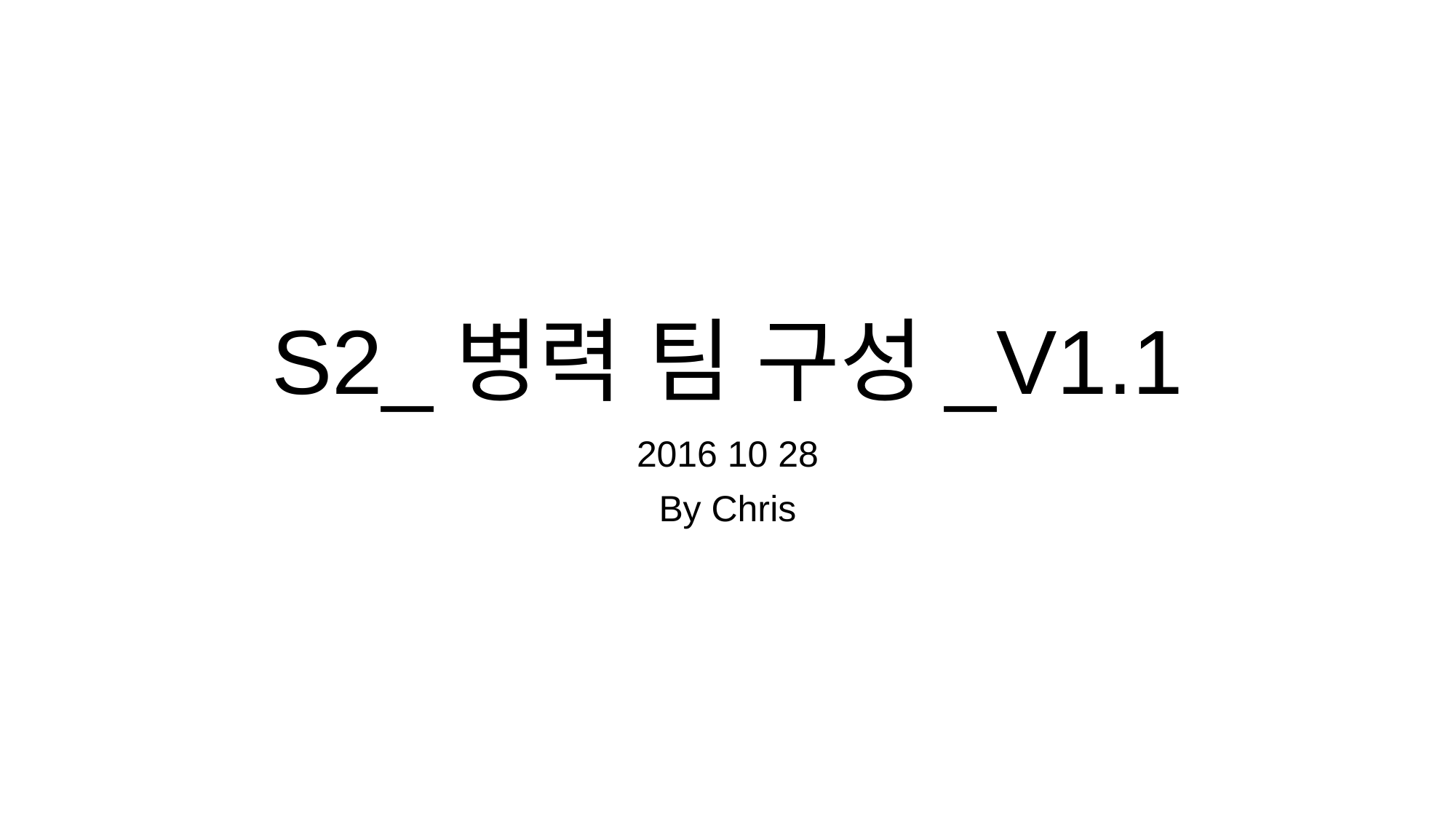

# S2_병력 팀 구성_V1.1
2016 10 28
By Chris